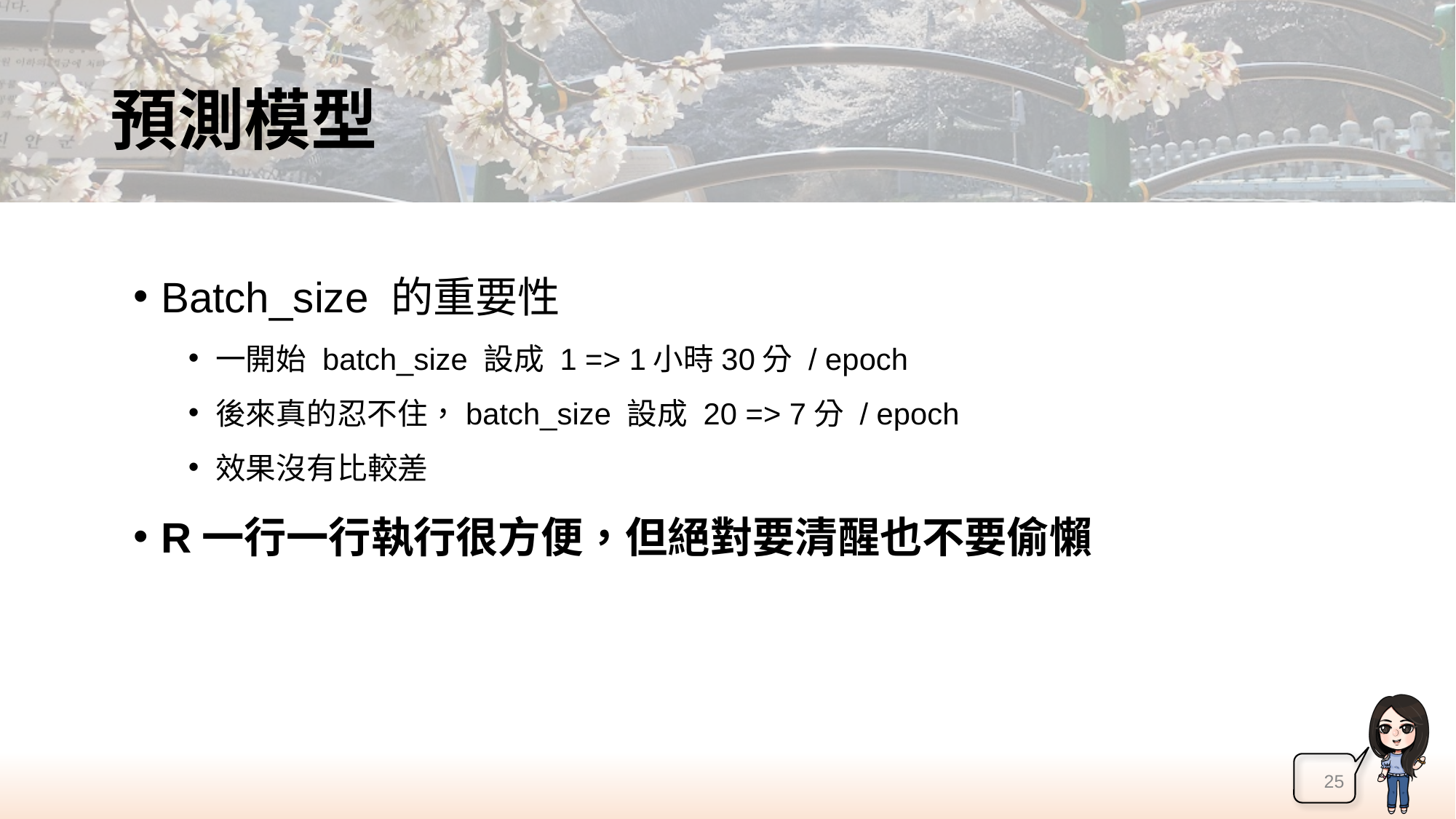

# 預測模型
Batch_size 的重要性
一開始 batch_size 設成 1 => 1小時30分 / epoch
後來真的忍不住，batch_size 設成 20 => 7分 / epoch
效果沒有比較差
R一行一行執行很方便，但絕對要清醒也不要偷懶
25